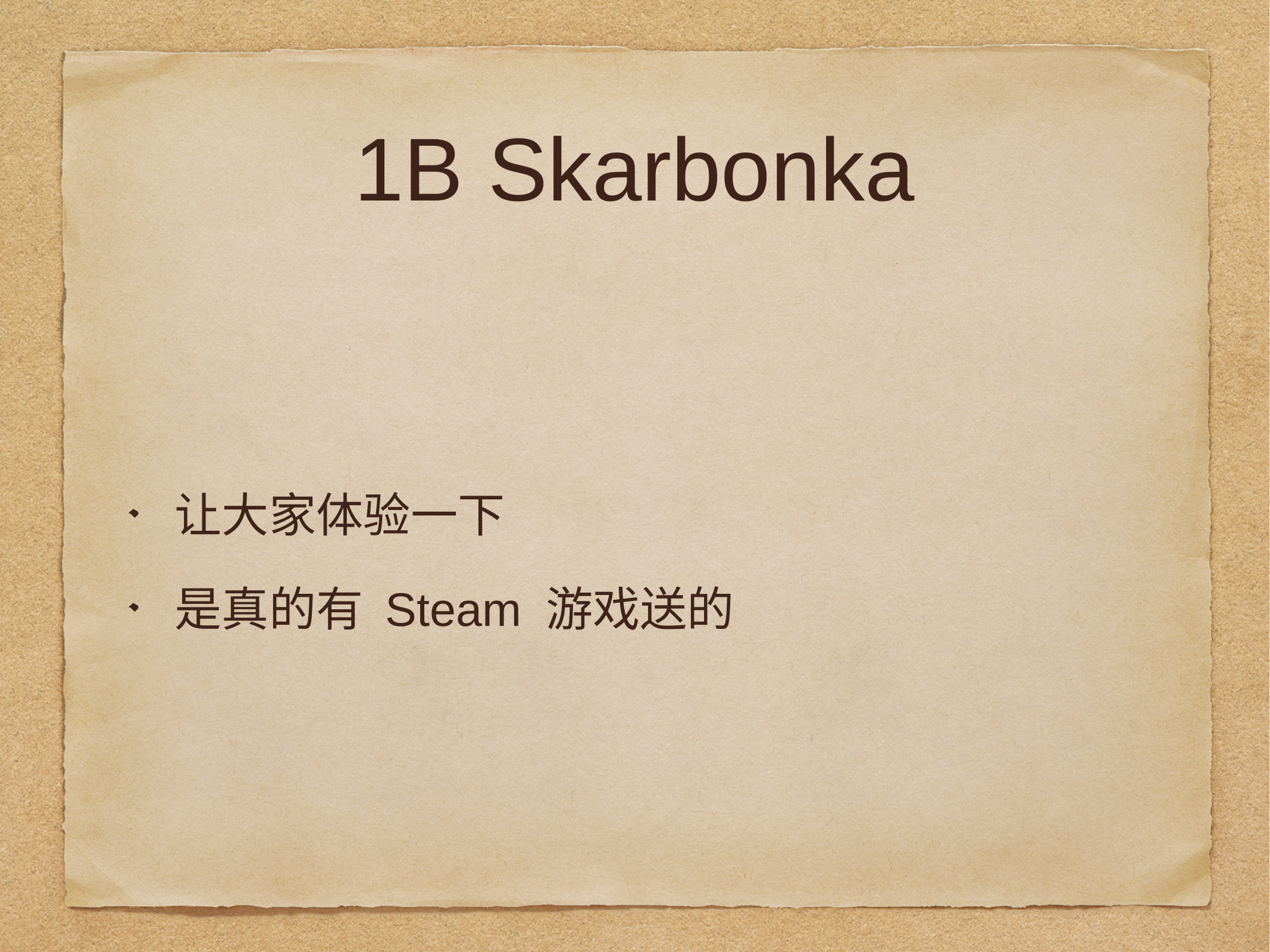

# 1B Skarbonka
让大家体验一下
是真的有 Steam 游戏送的